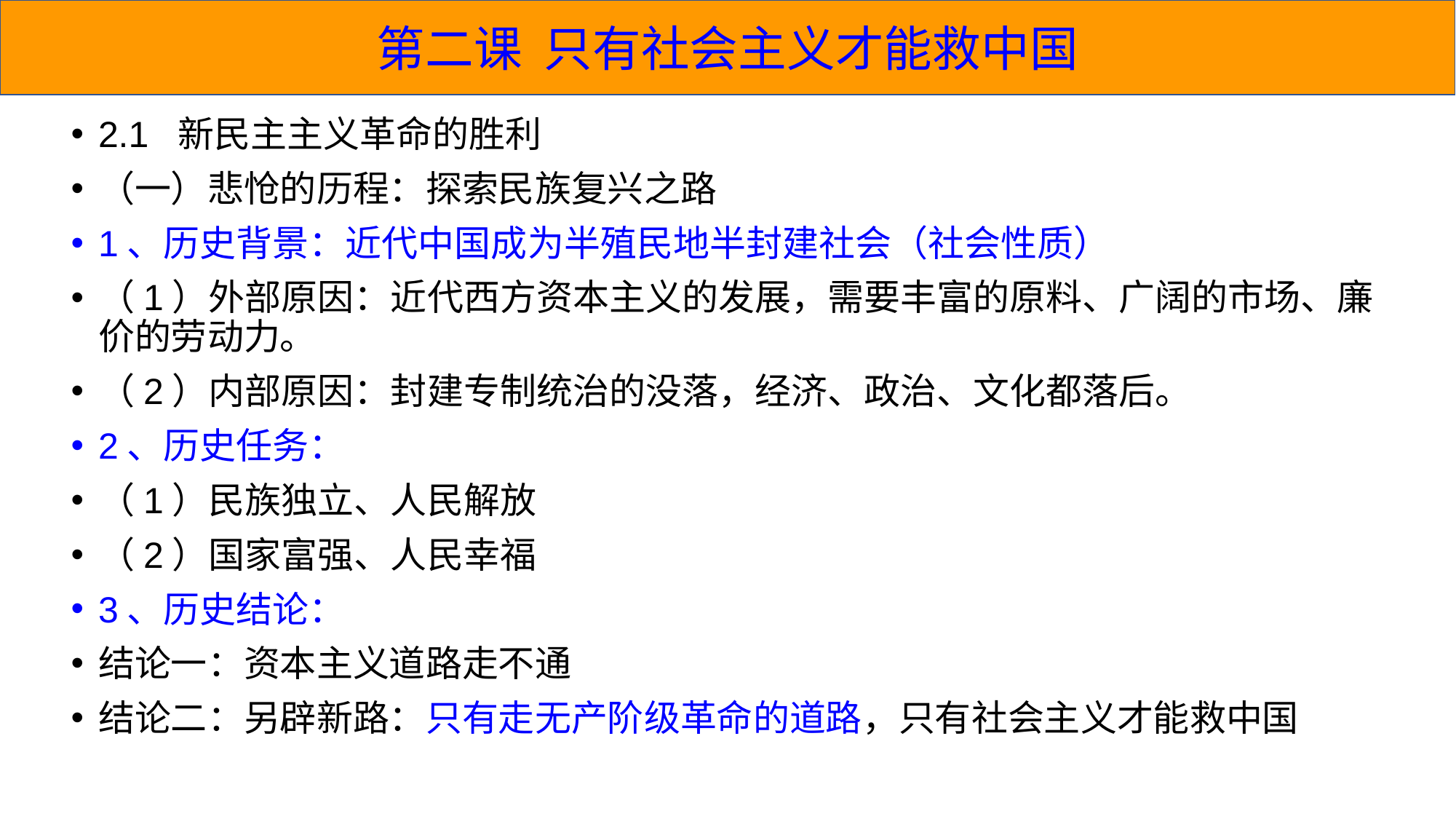

第二课  只有社会主义才能救中国
2.1  新民主主义革命的胜利
（一）悲怆的历程：探索民族复兴之路
1、历史背景：近代中国成为半殖民地半封建社会（社会性质）
（1）外部原因：近代西方资本主义的发展，需要丰富的原料、广阔的市场、廉价的劳动力。
（2）内部原因：封建专制统治的没落，经济、政治、文化都落后。
2、历史任务：
（1）民族独立、人民解放
（2）国家富强、人民幸福
3、历史结论：
结论一：资本主义道路走不通
结论二：另辟新路：只有走无产阶级革命的道路，只有社会主义才能救中国